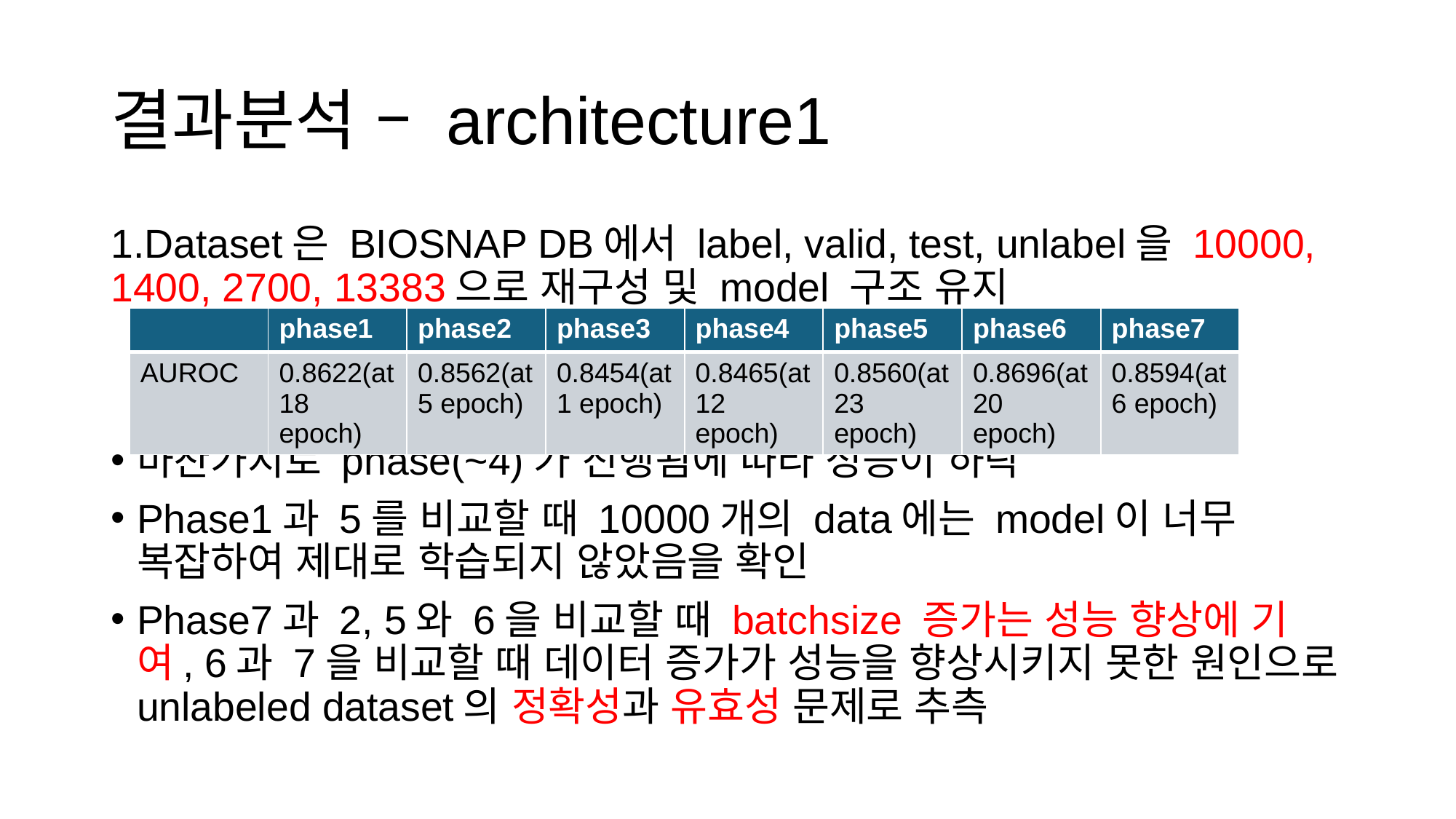

# 결과분석 – architecture1
1.Dataset은 BIOSNAP DB에서 label, valid, test, unlabel을 10000, 1400, 2700, 13383으로 재구성 및 model 구조 유지

마찬가지로 phase(~4)가 진행됨에 따라 성능이 하락
Phase1과 5를 비교할 때 10000개의 data에는 model이 너무 복잡하여 제대로 학습되지 않았음을 확인
Phase7과 2, 5와 6을 비교할 때 batchsize 증가는 성능 향상에 기여, 6과 7을 비교할 때 데이터 증가가 성능을 향상시키지 못한 원인으로 unlabeled dataset의 정확성과 유효성 문제로 추측

|  | phase1 | phase2 | phase3 | phase4 | phase5 | phase6 | phase7 |
| --- | --- | --- | --- | --- | --- | --- | --- |
| AUROC | 0.8622(at 18 epoch) | 0.8562(at 5 epoch) | 0.8454(at 1 epoch) | 0.8465(at 12 epoch) | 0.8560(at 23 epoch) | 0.8696(at 20 epoch) | 0.8594(at 6 epoch) |